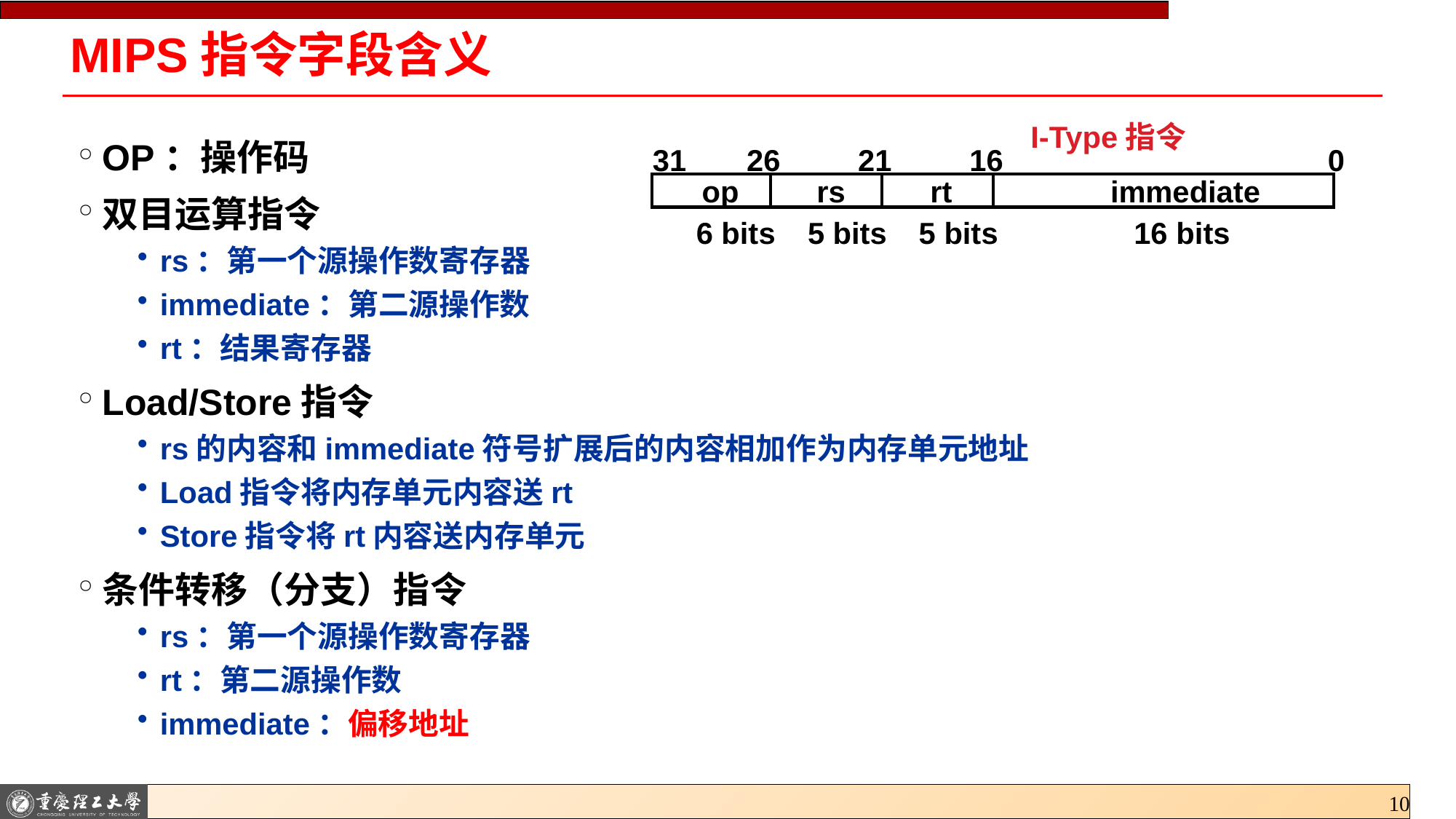

# MIPS指令字段含义
I-Type指令
31
26
21
16
0
op

rs

rt

immediate

6 bits
5 bits
5 bits
16 bits
OP：操作码
双目运算指令
rs：第一个源操作数寄存器
immediate：第二源操作数
rt：结果寄存器
Load/Store指令
rs的内容和immediate符号扩展后的内容相加作为内存单元地址
Load指令将内存单元内容送rt
Store指令将rt内容送内存单元
条件转移（分支）指令
rs：第一个源操作数寄存器
rt：第二源操作数
immediate：偏移地址